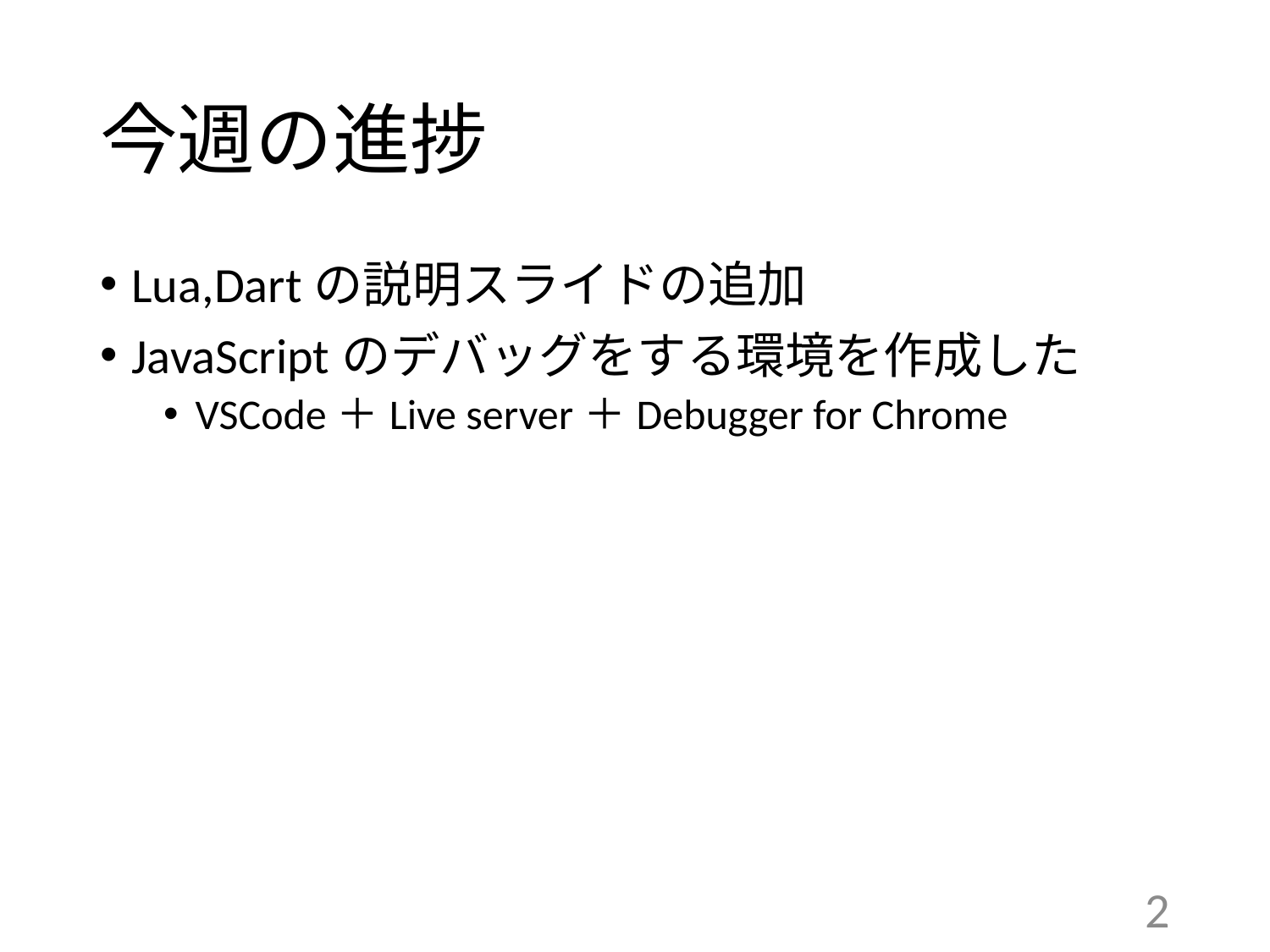

# 今週の進捗
Lua,Dartの説明スライドの追加
JavaScriptのデバッグをする環境を作成した
VSCode＋Live server＋Debugger for Chrome

2